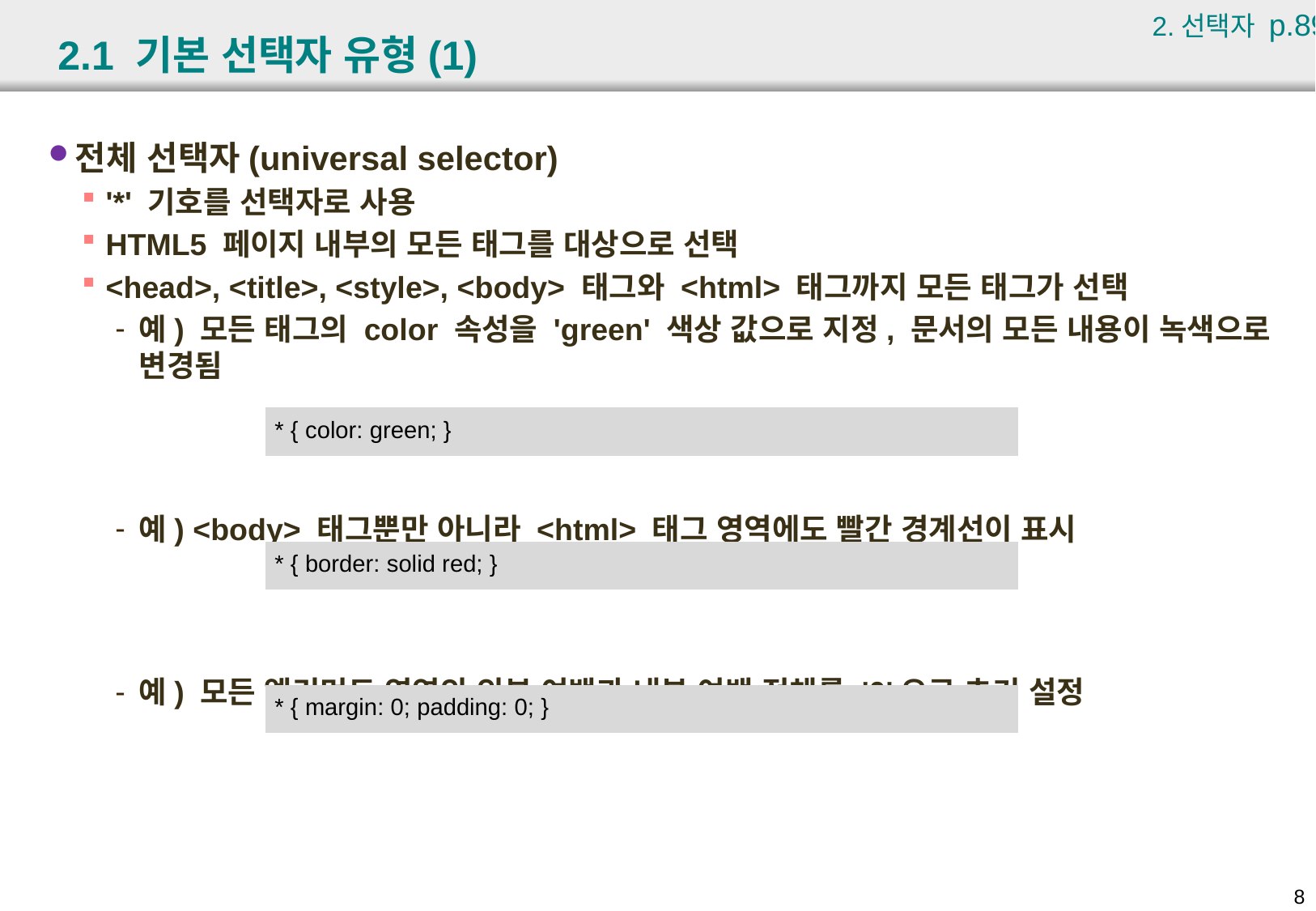

2.선택자 p.89
# 2.1 기본 선택자 유형(1)
전체 선택자(universal selector)
'*' 기호를 선택자로 사용
HTML5 페이지 내부의 모든 태그를 대상으로 선택
<head>, <title>, <style>, <body> 태그와 <html> 태그까지 모든 태그가 선택
예) 모든 태그의 color 속성을 'green' 색상 값으로 지정, 문서의 모든 내용이 녹색으로 변경됨

예) <body> 태그뿐만 아니라 <html> 태그 영역에도 빨간 경계선이 표시

예) 모든 엘리먼트 영역의 외부 여백과 내부 여백 전체를 '0'으로 초기 설정

| \* { color: green; } |
| --- |
| \* { border: solid red; } |
| --- |
| \* { margin: 0; padding: 0; } |
| --- |